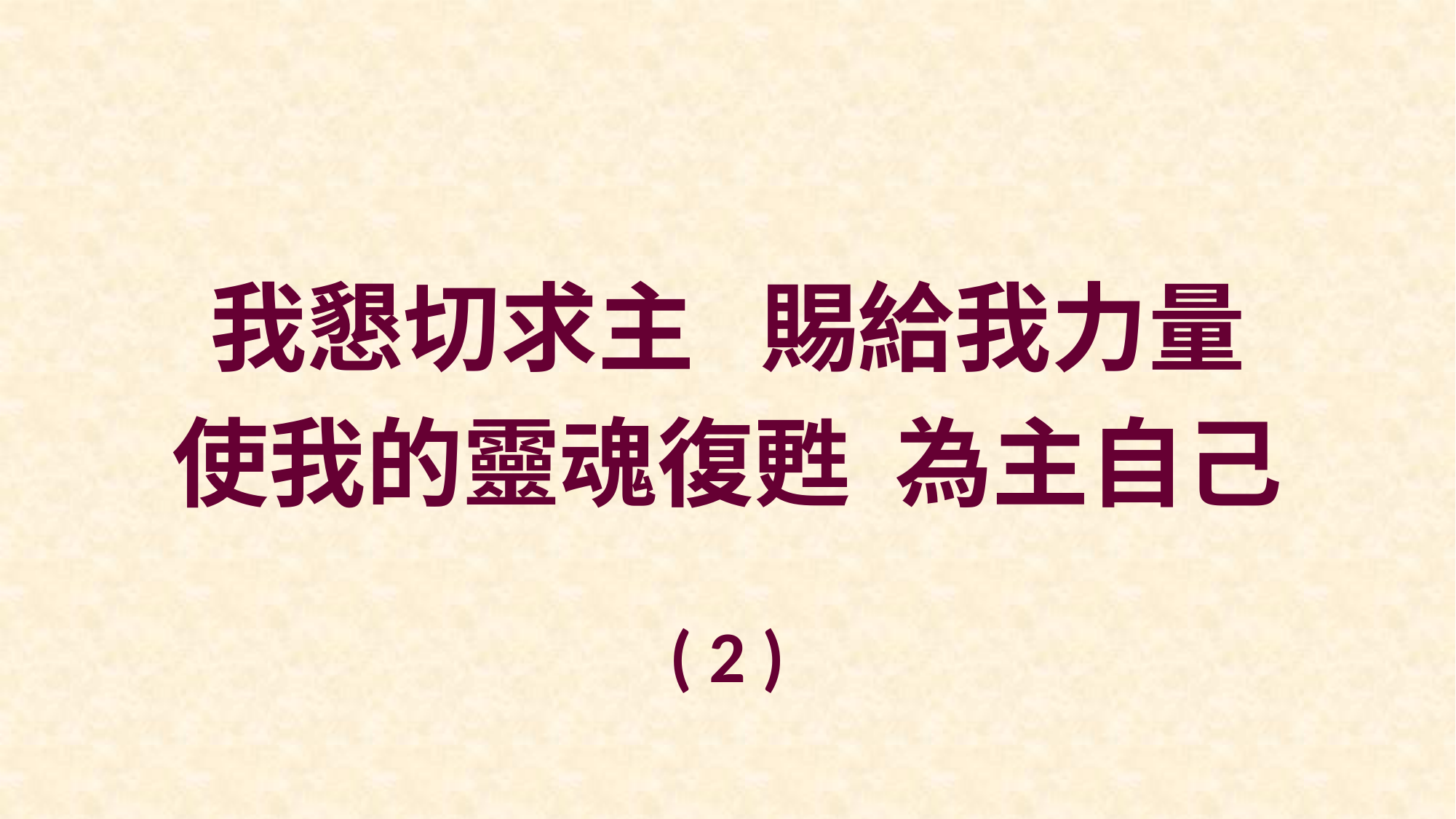

我懇切求主   賜給我力量
使我的靈魂復甦  為主自己
( 2 )